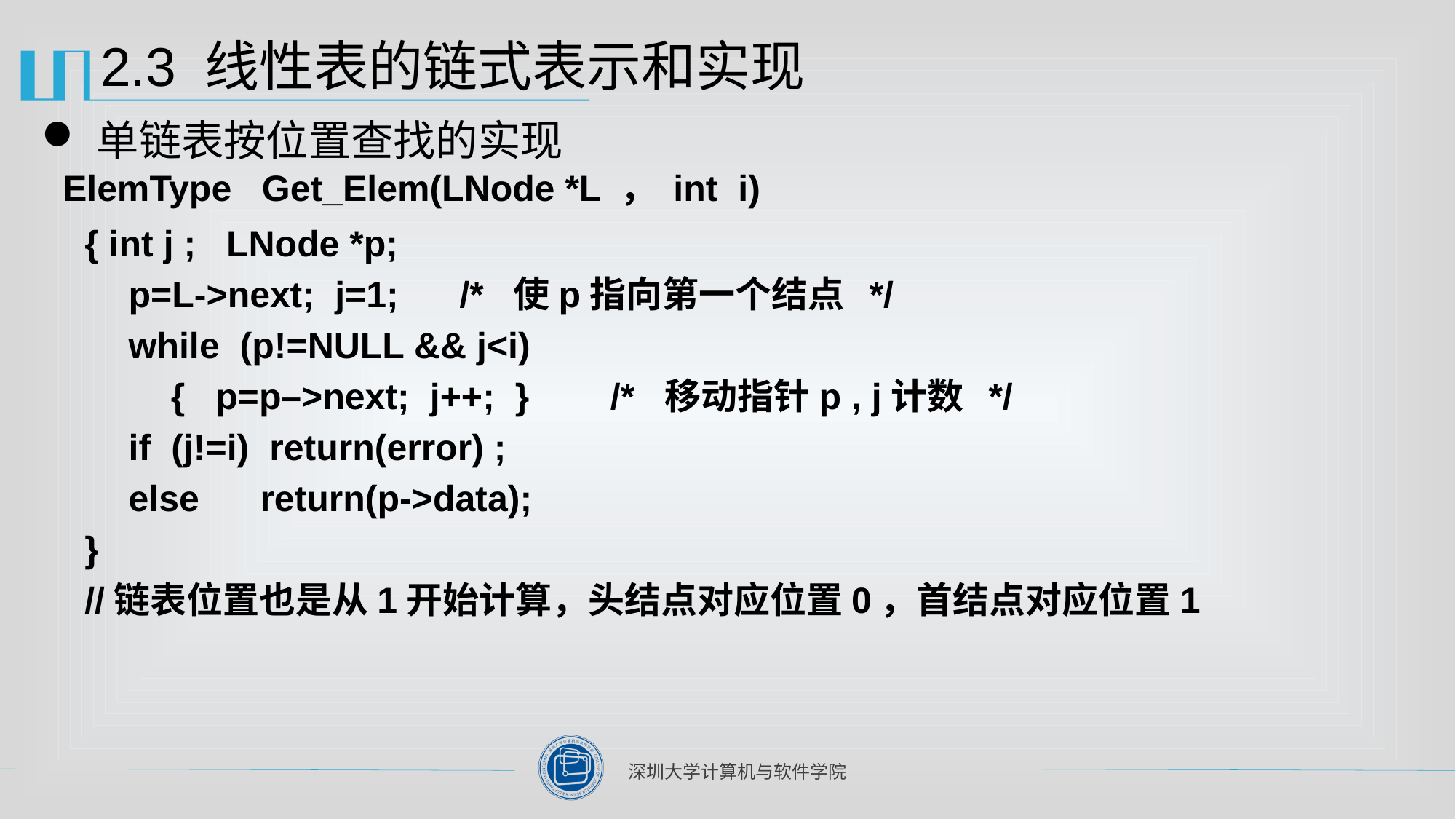

# 2.3 线性表的链式表示和实现
单链表按位置查找的实现
  ElemType   Get_Elem(LNode *L ， int  i)
{ int j ;   LNode *p;
p=L->next;  j=1;      /*  使p指向第一个结点  */
while  (p!=NULL && j<i)
{   p=p–>next;  j++;  }        /*  移动指针p , j计数  */
if  (j!=i)  return(error) ;
else      return(p->data);
}
//链表位置也是从1开始计算，头结点对应位置0，首结点对应位置1

36